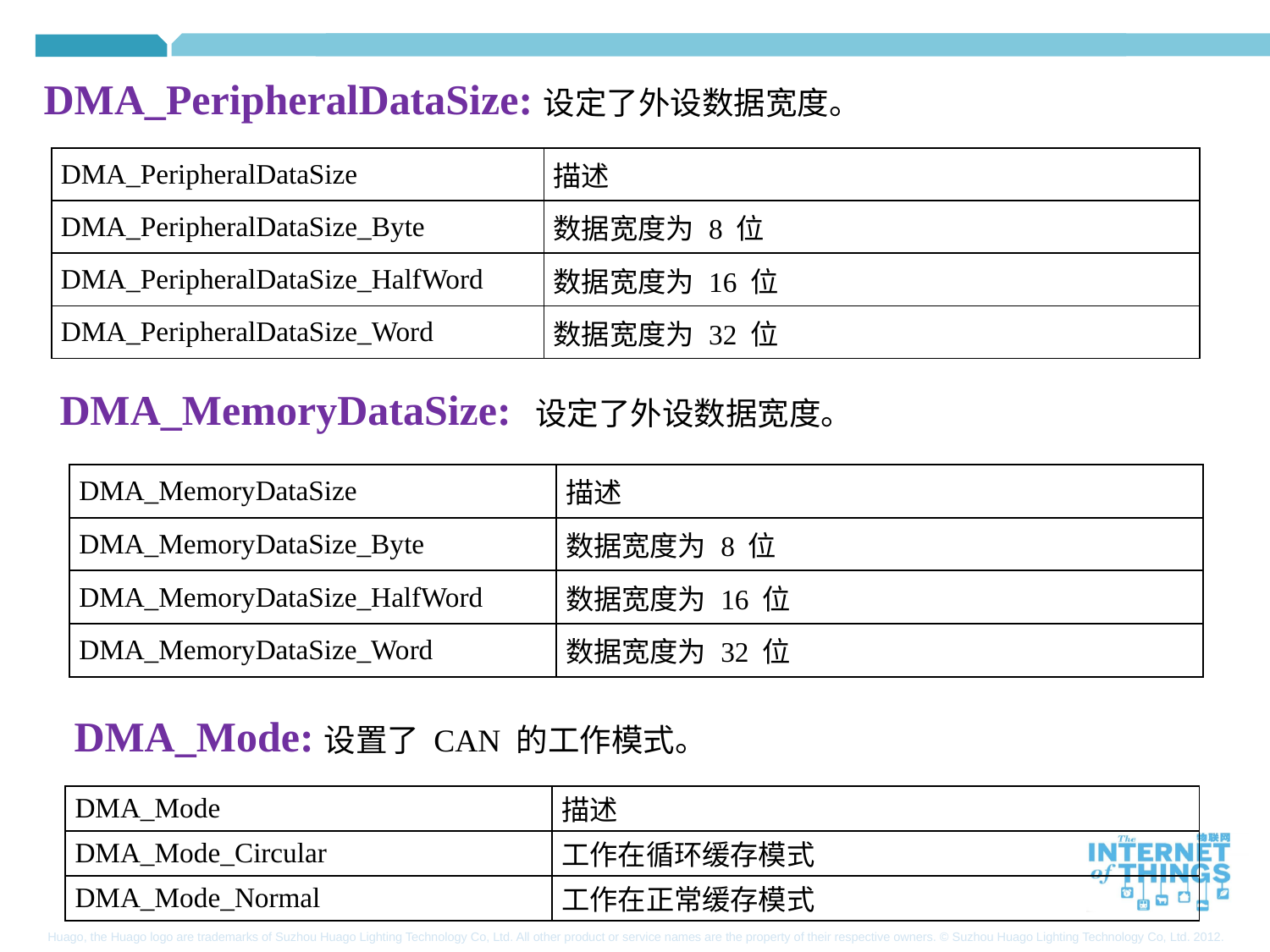

DMA_PeripheralDataSize:设定了外设数据宽度。
| DMA\_PeripheralDataSize | 描述 |
| --- | --- |
| DMA\_PeripheralDataSize\_Byte | 数据宽度为 8 位 |
| DMA\_PeripheralDataSize\_HalfWord | 数据宽度为 16 位 |
| DMA\_PeripheralDataSize\_Word | 数据宽度为 32 位 |
DMA_MemoryDataSize:  设定了外设数据宽度。
| DMA\_MemoryDataSize | 描述 |
| --- | --- |
| DMA\_MemoryDataSize\_Byte | 数据宽度为 8 位 |
| DMA\_MemoryDataSize\_HalfWord | 数据宽度为 16 位 |
| DMA\_MemoryDataSize\_Word | 数据宽度为 32 位 |
DMA_Mode:设置了 CAN 的工作模式。
| DMA\_Mode | 描述 |
| --- | --- |
| DMA\_Mode\_Circular | 工作在循环缓存模式 |
| DMA\_Mode\_Normal | 工作在正常缓存模式 |